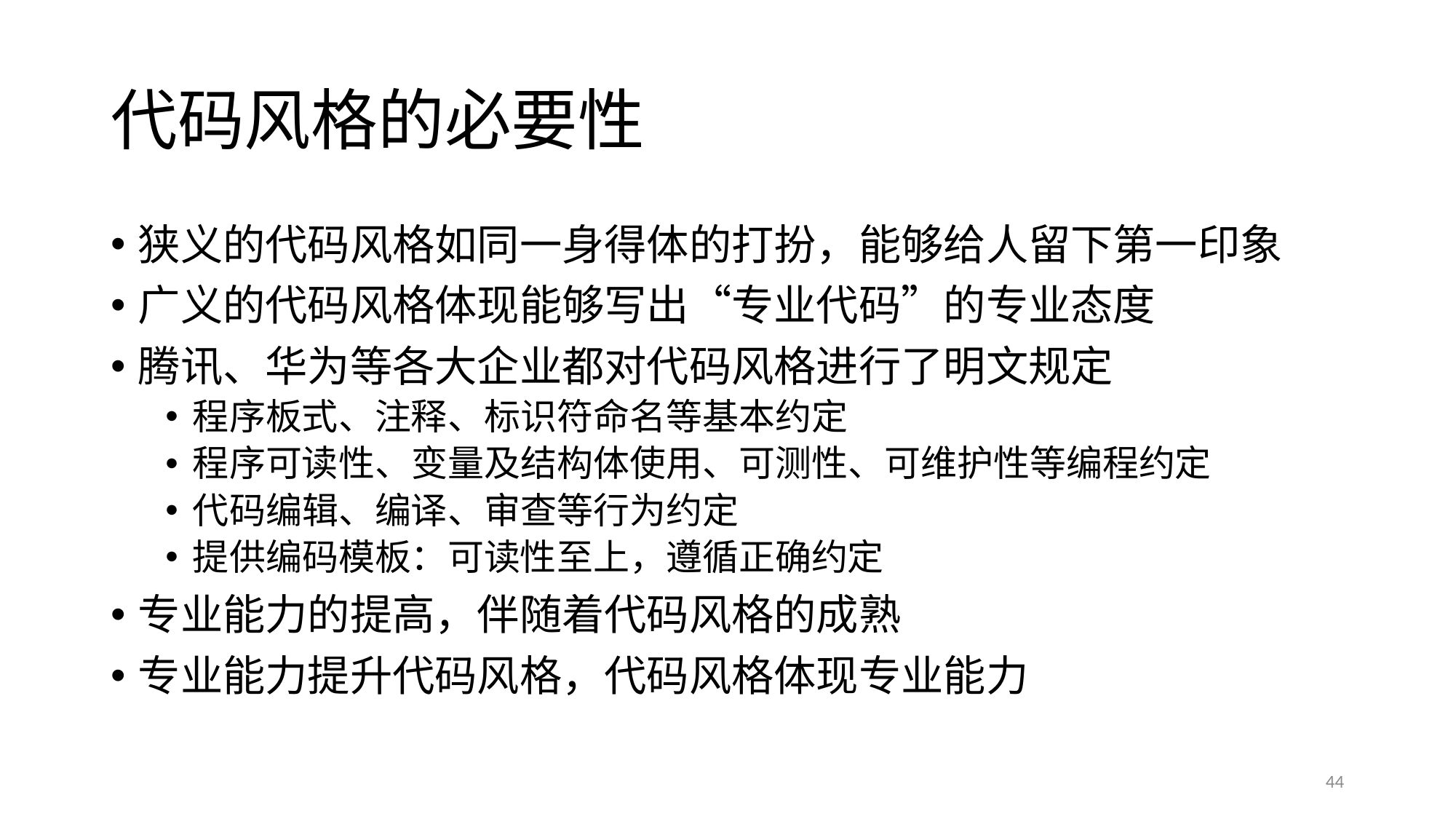

# 代码风格的必要性
狭义的代码风格如同一身得体的打扮，能够给人留下第一印象
广义的代码风格体现能够写出“专业代码”的专业态度
腾讯、华为等各大企业都对代码风格进行了明文规定
程序板式、注释、标识符命名等基本约定
程序可读性、变量及结构体使用、可测性、可维护性等编程约定
代码编辑、编译、审查等行为约定
提供编码模板：可读性至上，遵循正确约定
专业能力的提高，伴随着代码风格的成熟
专业能力提升代码风格，代码风格体现专业能力
44